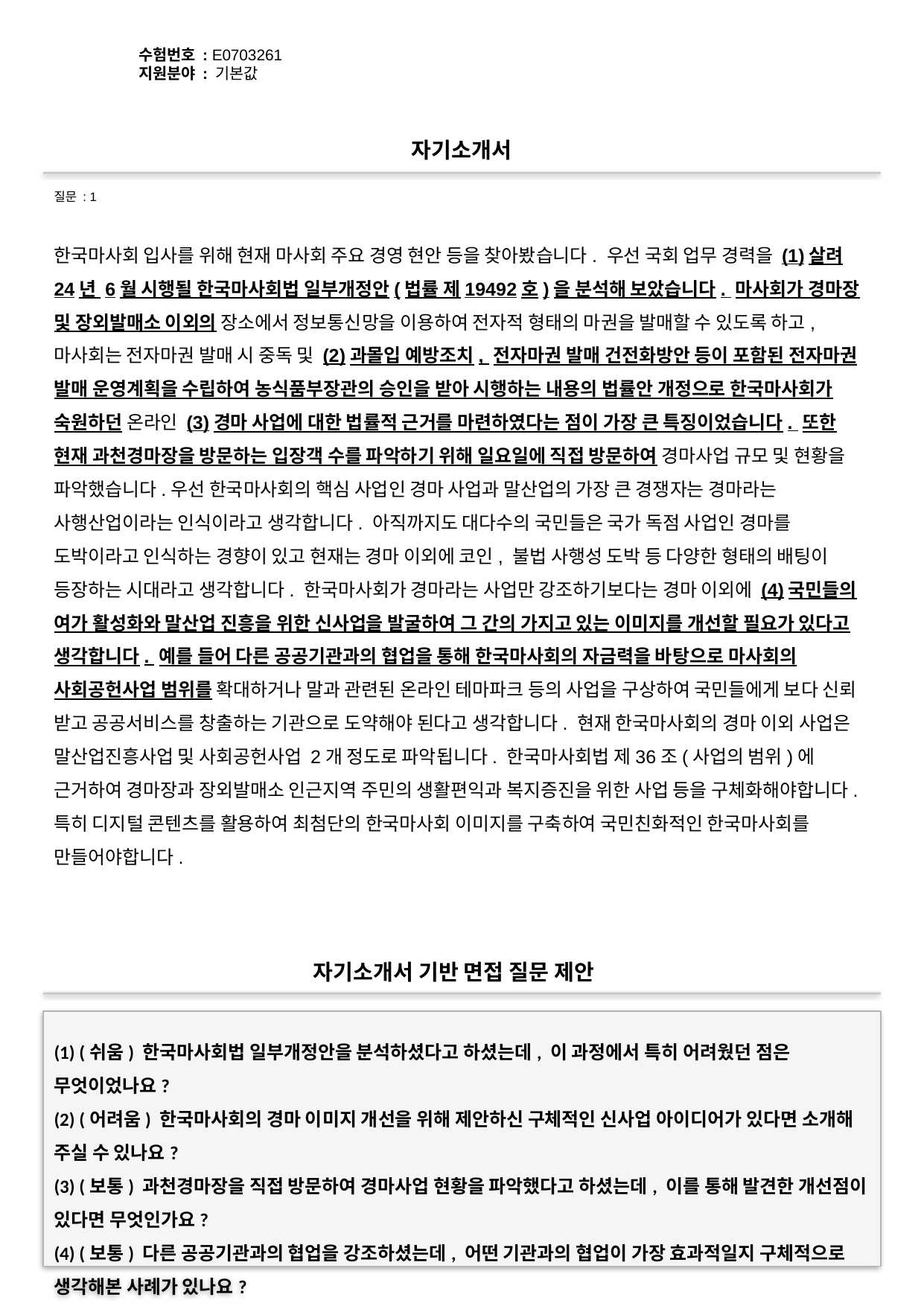

수험번호 : E0703261
지원분야 : 기본값
#

자기소개서

질문 : 1

한국마사회 입사를 위해 현재 마사회 주요 경영 현안 등을 찾아봤습니다. 우선 국회 업무 경력을 (1)살려 24년 6월 시행될 한국마사회법 일부개정안(법률 제19492호)을 분석해 보았습니다. 마사회가 경마장 및 장외발매소 이외의 장소에서 정보통신망을 이용하여 전자적 형태의 마권을 발매할 수 있도록 하고, 마사회는 전자마권 발매 시 중독 및 (2)과몰입 예방조치, 전자마권 발매 건전화방안 등이 포함된 전자마권 발매 운영계획을 수립하여 농식품부장관의 승인을 받아 시행하는 내용의 법률안 개정으로 한국마사회가 숙원하던 온라인 (3)경마 사업에 대한 법률적 근거를 마련하였다는 점이 가장 큰 특징이었습니다. 또한 현재 과천경마장을 방문하는 입장객 수를 파악하기 위해 일요일에 직접 방문하여 경마사업 규모 및 현황을 파악했습니다.우선 한국마사회의 핵심 사업인 경마 사업과 말산업의 가장 큰 경쟁자는 경마라는 사행산업이라는 인식이라고 생각합니다. 아직까지도 대다수의 국민들은 국가 독점 사업인 경마를 도박이라고 인식하는 경향이 있고 현재는 경마 이외에 코인, 불법 사행성 도박 등 다양한 형태의 배팅이 등장하는 시대라고 생각합니다. 한국마사회가 경마라는 사업만 강조하기보다는 경마 이외에 (4)국민들의 여가 활성화와 말산업 진흥을 위한 신사업을 발굴하여 그 간의 가지고 있는 이미지를 개선할 필요가 있다고 생각합니다. 예를 들어 다른 공공기관과의 협업을 통해 한국마사회의 자금력을 바탕으로 마사회의 사회공헌사업 범위를 확대하거나 말과 관련된 온라인 테마파크 등의 사업을 구상하여 국민들에게 보다 신뢰 받고 공공서비스를 창출하는 기관으로 도약해야 된다고 생각합니다. 현재 한국마사회의 경마 이외 사업은 말산업진흥사업 및 사회공헌사업 2개 정도로 파악됩니다. 한국마사회법 제36조(사업의 범위)에 근거하여 경마장과 장외발매소 인근지역 주민의 생활편익과 복지증진을 위한 사업 등을 구체화해야합니다. 특히 디지털 콘텐츠를 활용하여 최첨단의 한국마사회 이미지를 구축하여 국민친화적인 한국마사회를 만들어야합니다.

자기소개서 기반 면접 질문 제안

(1) (쉬움) 한국마사회법 일부개정안을 분석하셨다고 하셨는데, 이 과정에서 특히 어려웠던 점은 무엇이었나요?
(2) (어려움) 한국마사회의 경마 이미지 개선을 위해 제안하신 구체적인 신사업 아이디어가 있다면 소개해 주실 수 있나요?
(3) (보통) 과천경마장을 직접 방문하여 경마사업 현황을 파악했다고 하셨는데, 이를 통해 발견한 개선점이 있다면 무엇인가요?
(4) (보통) 다른 공공기관과의 협업을 강조하셨는데, 어떤 기관과의 협업이 가장 효과적일지 구체적으로 생각해본 사례가 있나요?